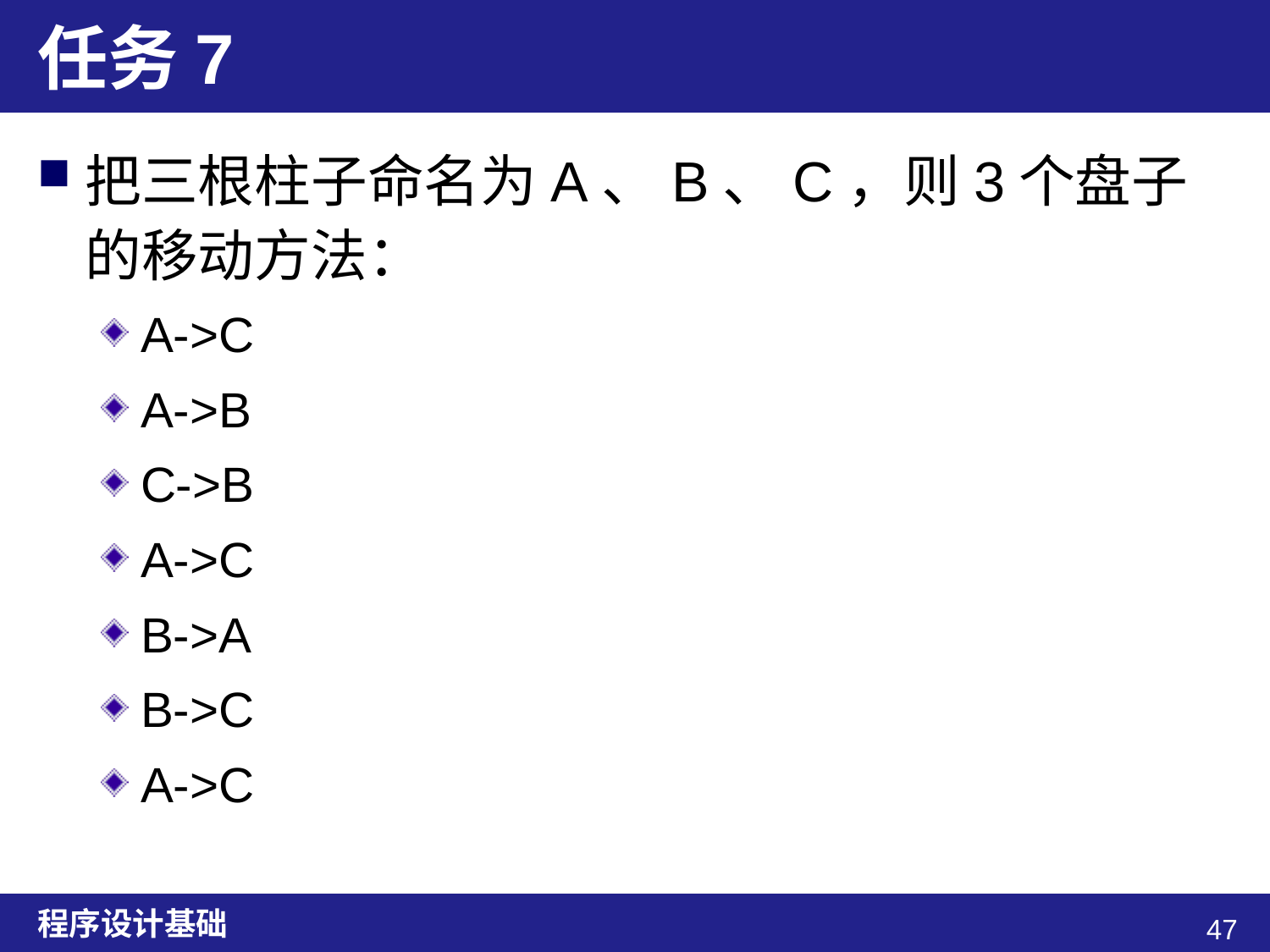

# 任务7
把三根柱子命名为A、B、C，则3个盘子的移动方法：
A->C
A->B
C->B
A->C
B->A
B->C
A->C